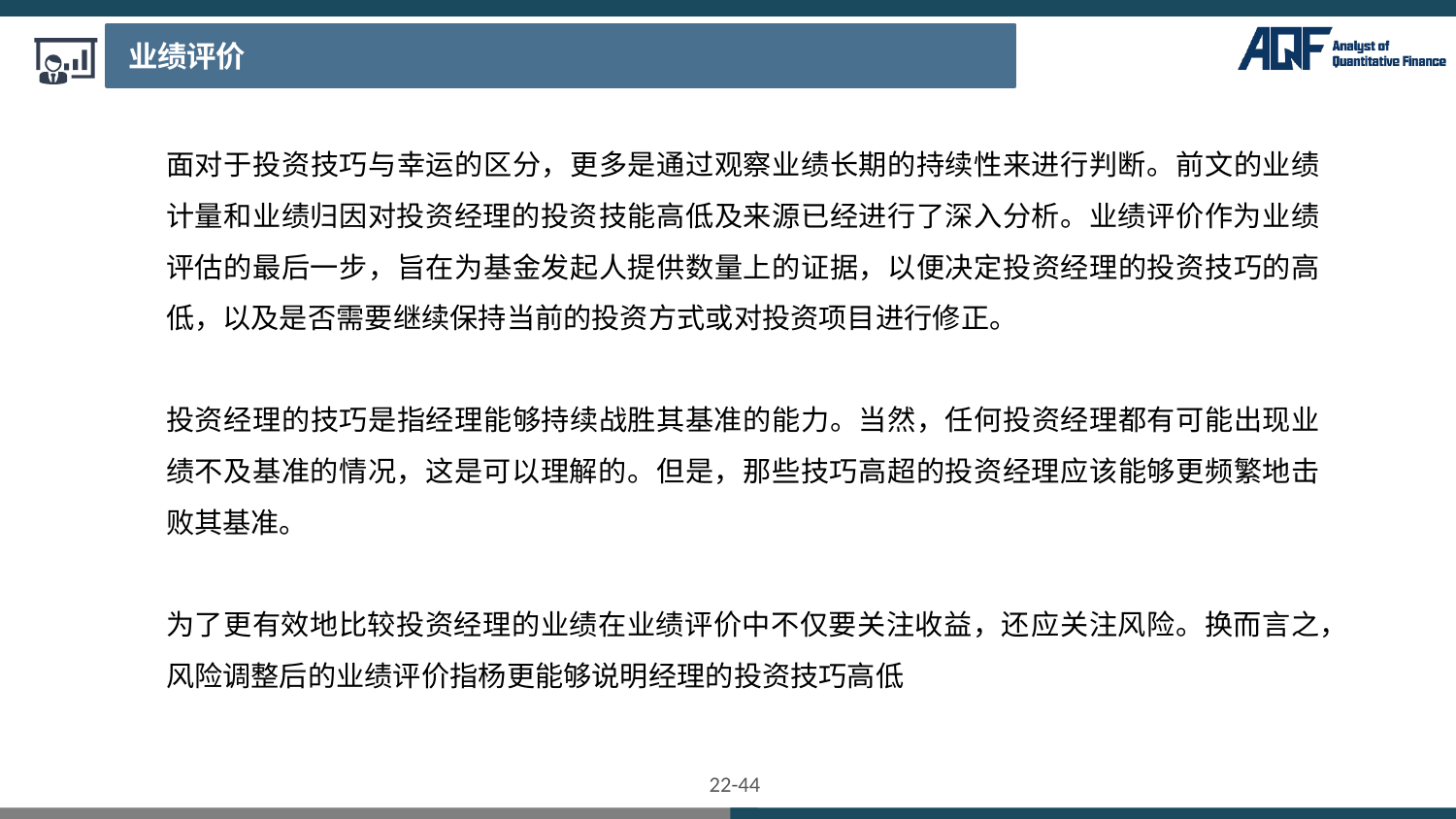

业绩评价
面对于投资技巧与幸运的区分，更多是通过观察业绩长期的持续性来进行判断。前文的业绩计量和业绩归因对投资经理的投资技能高低及来源已经进行了深入分析。业绩评价作为业绩评估的最后一步，旨在为基金发起人提供数量上的证据，以便决定投资经理的投资技巧的高低，以及是否需要继续保持当前的投资方式或对投资项目进行修正。

投资经理的技巧是指经理能够持续战胜其基准的能力。当然，任何投资经理都有可能出现业绩不及基准的情况，这是可以理解的。但是，那些技巧高超的投资经理应该能够更频繁地击败其基准。

为了更有效地比较投资经理的业绩在业绩评价中不仅要关注收益，还应关注风险。换而言之，风险调整后的业绩评价指杨更能够说明经理的投资技巧高低